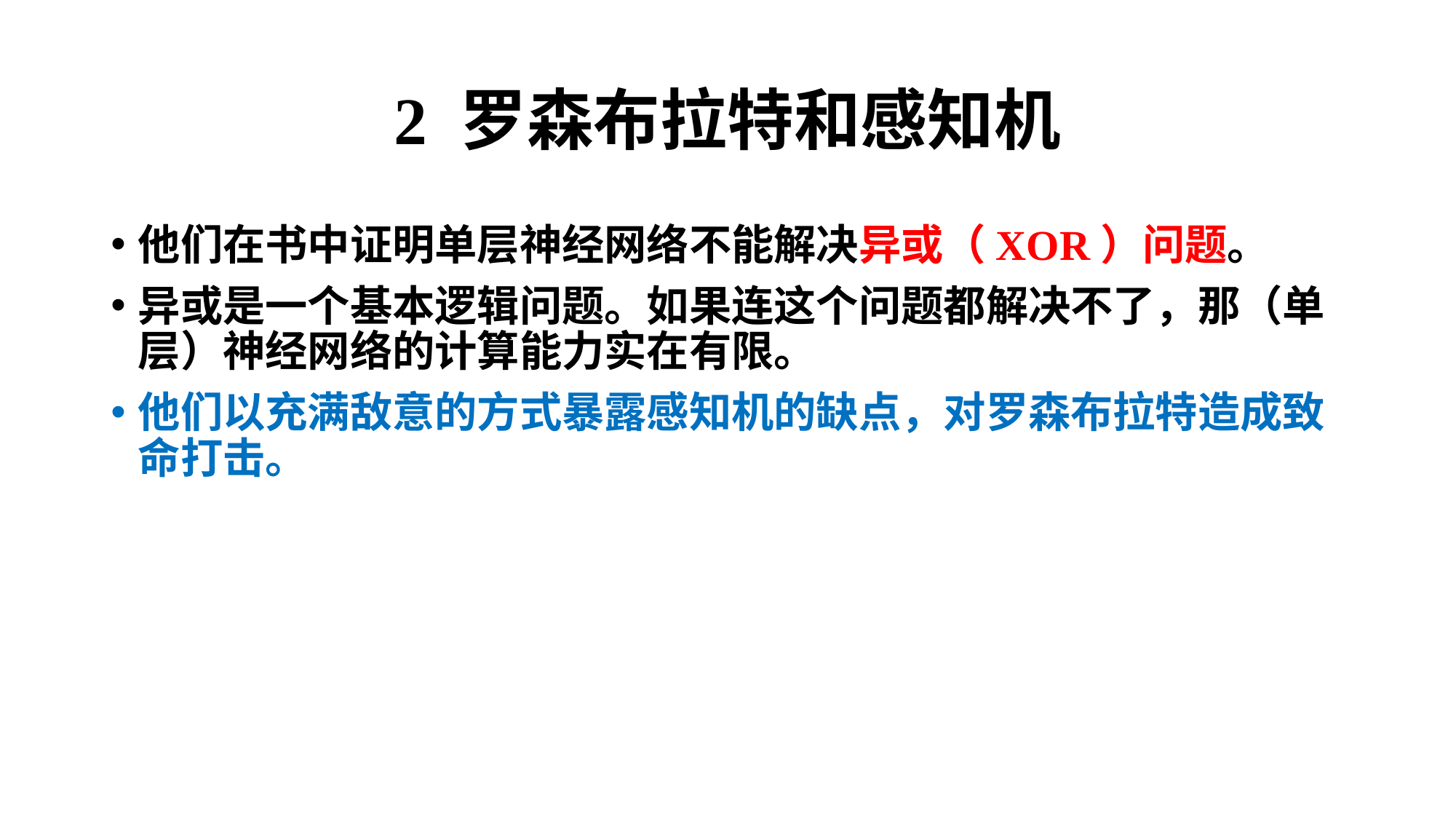

# 2 罗森布拉特和感知机
他们在书中证明单层神经网络不能解决异或（XOR）问题。
异或是一个基本逻辑问题。如果连这个问题都解决不了，那（单层）神经网络的计算能力实在有限。
他们以充满敌意的方式暴露感知机的缺点，对罗森布拉特造成致命打击。